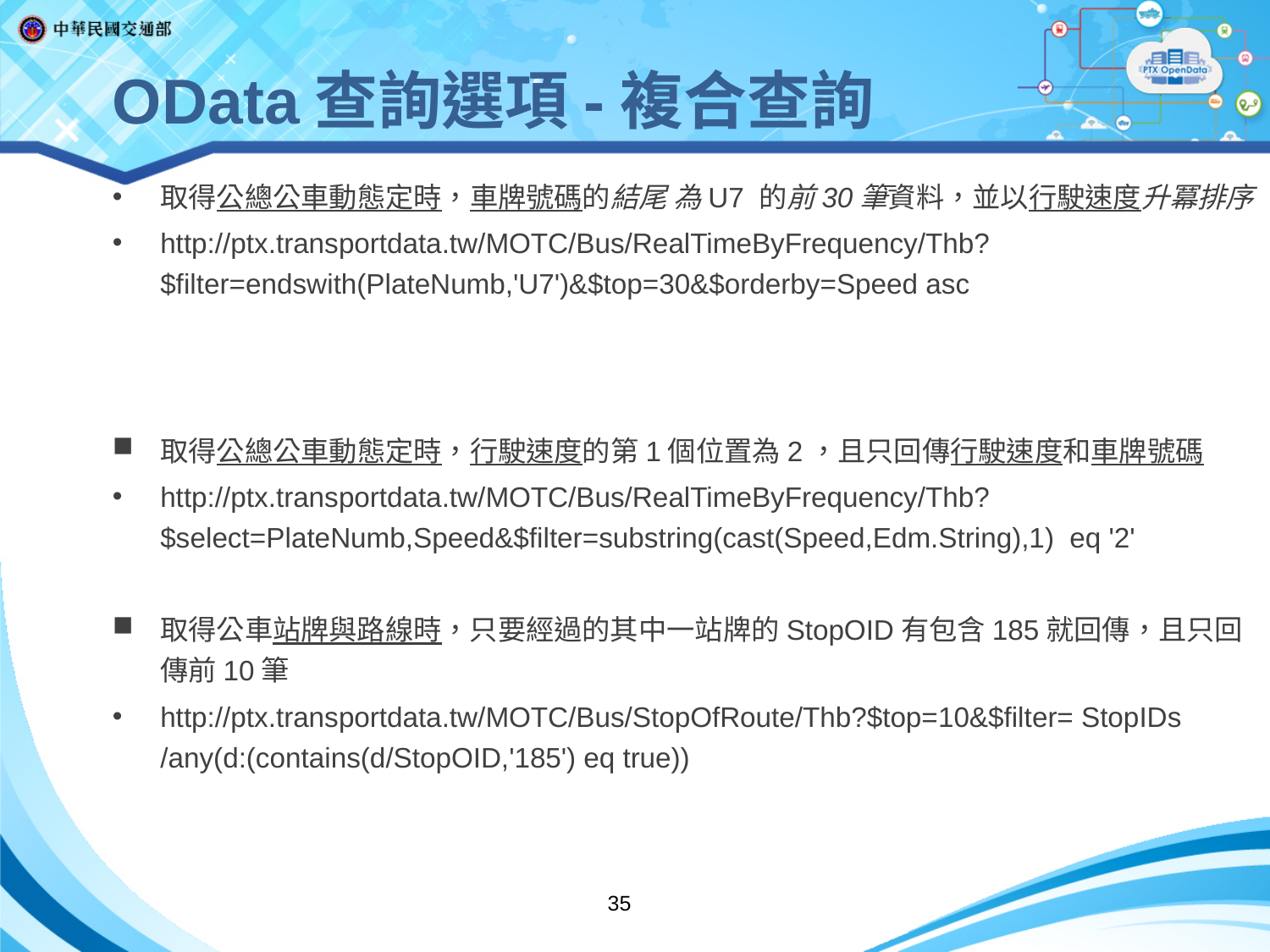

OData查詢選項-複合查詢
取得公總公車動態定時，車牌號碼的結尾 為U7 的前30筆資料，並以行駛速度升冪排序
http://ptx.transportdata.tw/MOTC/Bus/RealTimeByFrequency/Thb?$filter=endswith(PlateNumb,'U7')&$top=30&$orderby=Speed asc

取得公總公車動態定時，行駛速度的第1個位置為2，且只回傳行駛速度和車牌號碼
http://ptx.transportdata.tw/MOTC/Bus/RealTimeByFrequency/Thb?$select=PlateNumb,Speed&$filter=substring(cast(Speed,Edm.String),1)  eq '2'

取得公車站牌與路線時，只要經過的其中一站牌的StopOID有包含185就回傳，且只回傳前10筆
http://ptx.transportdata.tw/MOTC/Bus/StopOfRoute/Thb?$top=10&$filter= StopIDs /any(d:(contains(d/StopOID,'185') eq true))
35